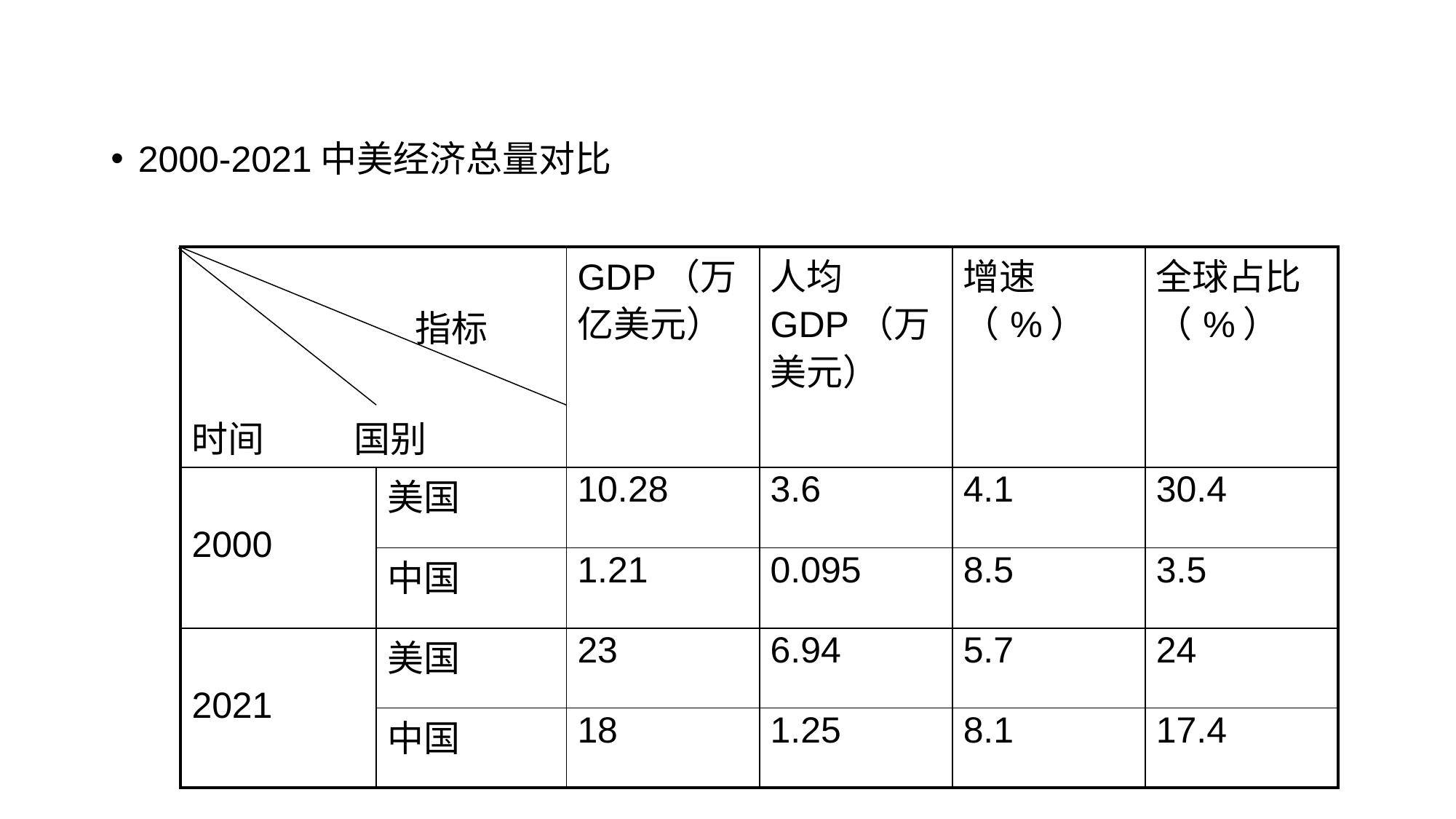

2000-2021中美经济总量对比

| 指标 时间 国别 |  | GDP（万亿美元） | 人均GDP（万美元） | 增速（%） | 全球占比（%） |
| --- | --- | --- | --- | --- | --- |
| 2000 | 美国 | 10.28 | 3.6 | 4.1 | 30.4 |
|  | 中国 | 1.21 | 0.095 | 8.5 | 3.5 |
| 2021 | 美国 | 23 | 6.94 | 5.7 | 24 |
|  | 中国 | 18 | 1.25 | 8.1 | 17.4 |